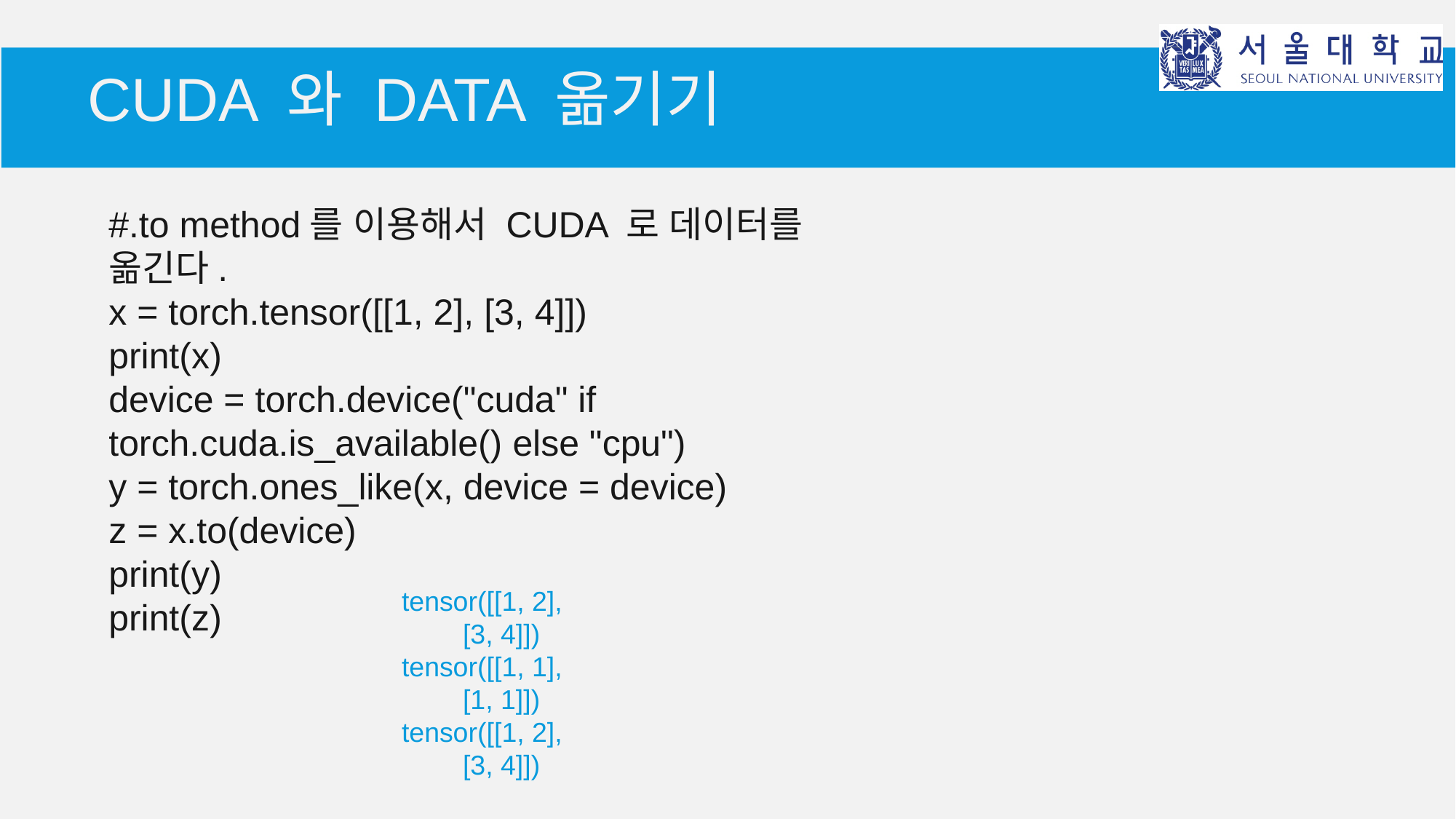

# Cuda 와 data 옮기기

#.to method를 이용해서 CUDA 로 데이터를 옮긴다.
x = torch.tensor([[1, 2], [3, 4]])
print(x)
device = torch.device("cuda" if torch.cuda.is_available() else "cpu")
y = torch.ones_like(x, device = device)
z = x.to(device)
print(y)
print(z)
tensor([[1, 2],
        [3, 4]])
tensor([[1, 1],
        [1, 1]])
tensor([[1, 2],
        [3, 4]])